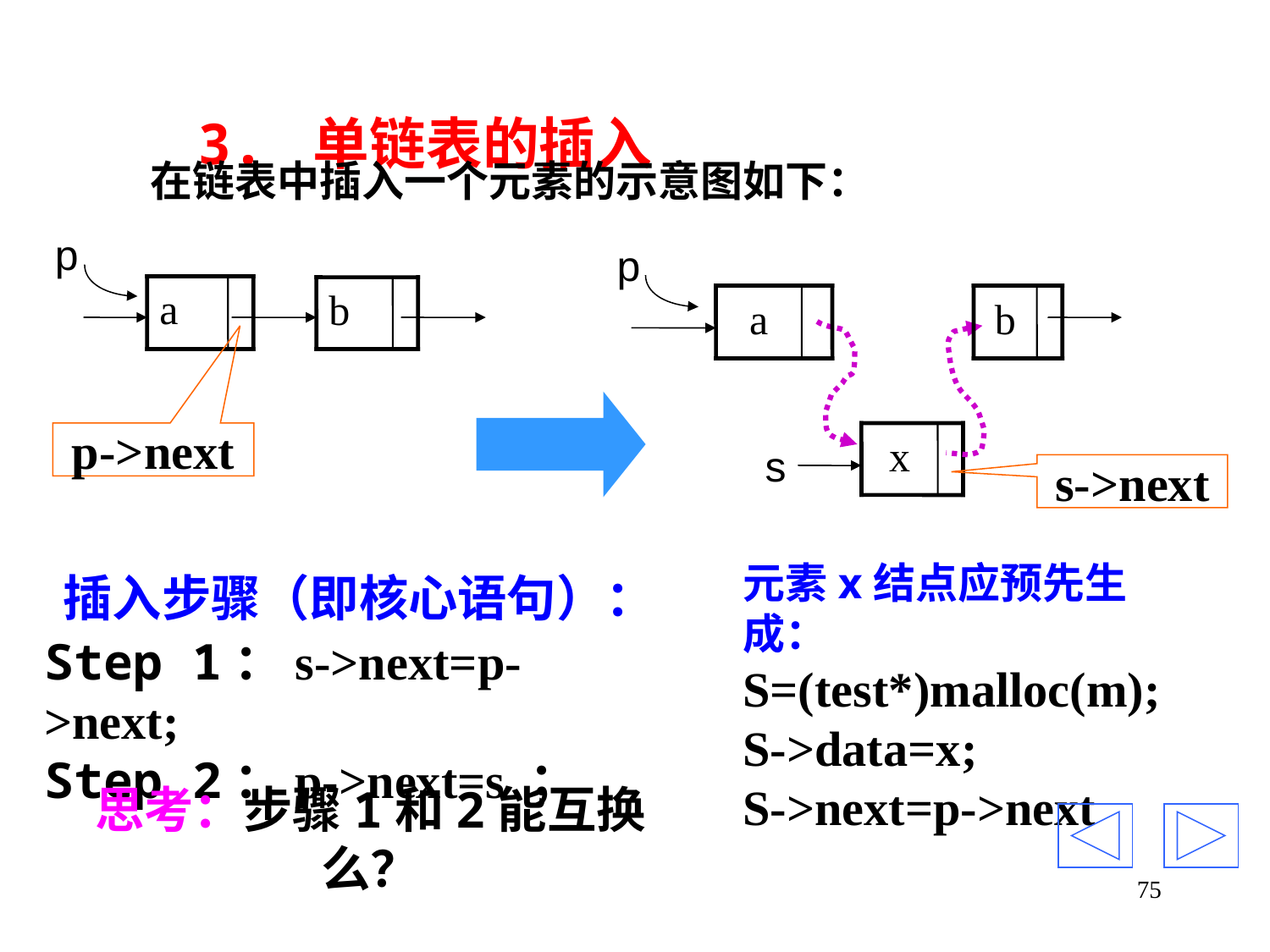

# 3. 单链表的插入
在链表中插入一个元素的示意图如下：
p

a

b

p

a

b

p->next
x

s

s->next
元素x结点应预先生成：
S=(test*)malloc(m);
S->data=x;
S->next=p->next
插入步骤（即核心语句）：
Step 1：s->next=p->next;
Step 2：p->next=s ；
思考：步骤1和2能互换么？

75